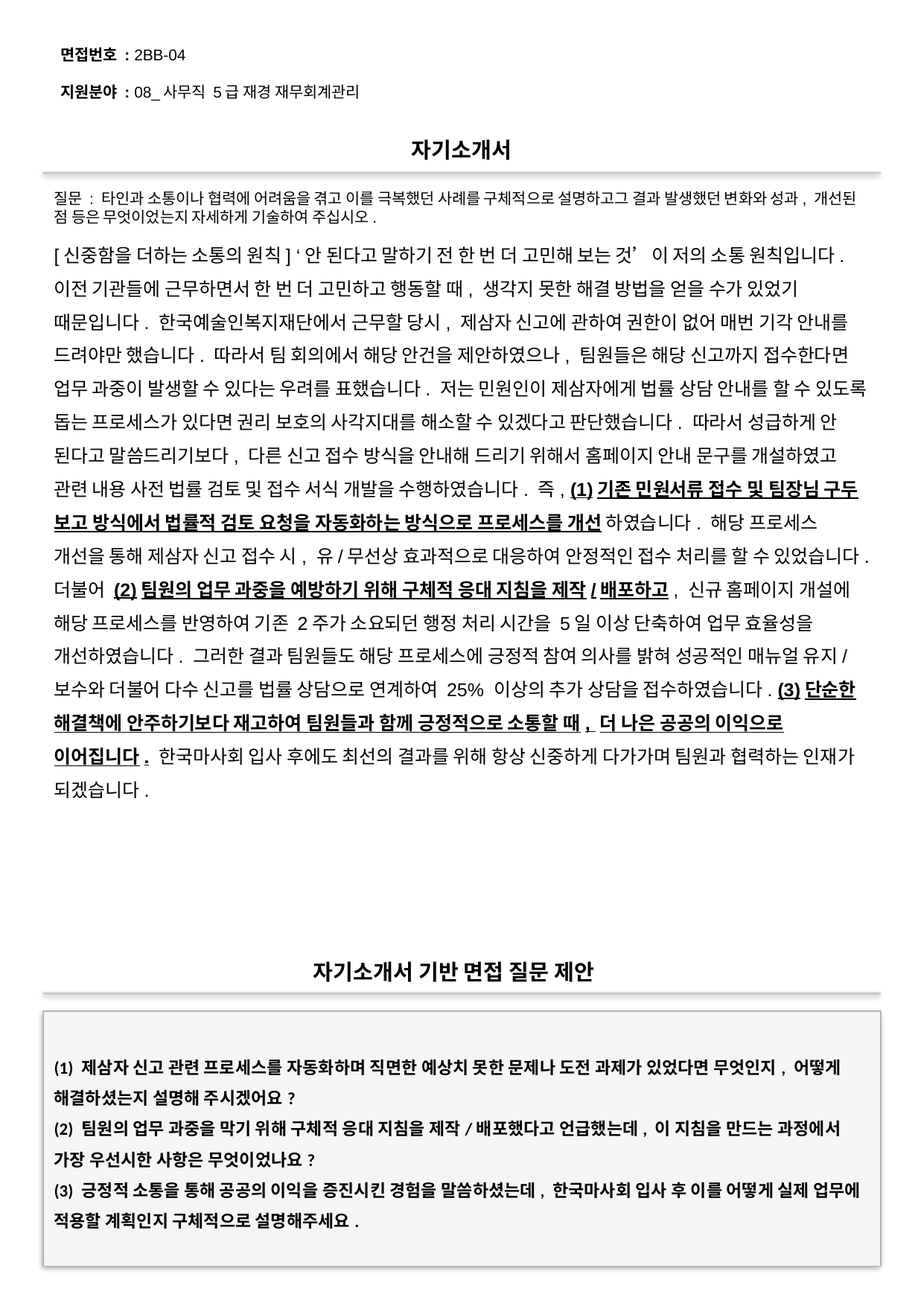

면접번호 : 2BB-04

지원분야 : 08_사무직 5급 재경 재무회계관리
#

자기소개서

질문 : 타인과 소통이나 협력에 어려움을 겪고 이를 극복했던 사례를 구체적으로 설명하고그 결과 발생했던 변화와 성과, 개선된 점 등은 무엇이었는지 자세하게 기술하여 주십시오.

[신중함을 더하는 소통의 원칙] ‘안 된다고 말하기 전 한 번 더 고민해 보는 것’이 저의 소통 원칙입니다. 이전 기관들에 근무하면서 한 번 더 고민하고 행동할 때, 생각지 못한 해결 방법을 얻을 수가 있었기 때문입니다. 한국예술인복지재단에서 근무할 당시, 제삼자 신고에 관하여 권한이 없어 매번 기각 안내를 드려야만 했습니다. 따라서 팀 회의에서 해당 안건을 제안하였으나, 팀원들은 해당 신고까지 접수한다면 업무 과중이 발생할 수 있다는 우려를 표했습니다. 저는 민원인이 제삼자에게 법률 상담 안내를 할 수 있도록 돕는 프로세스가 있다면 권리 보호의 사각지대를 해소할 수 있겠다고 판단했습니다. 따라서 성급하게 안 된다고 말씀드리기보다, 다른 신고 접수 방식을 안내해 드리기 위해서 홈페이지 안내 문구를 개설하였고 관련 내용 사전 법률 검토 및 접수 서식 개발을 수행하였습니다. 즉, (1)기존 민원서류 접수 및 팀장님 구두 보고 방식에서 법률적 검토 요청을 자동화하는 방식으로 프로세스를 개선 하였습니다. 해당 프로세스 개선을 통해 제삼자 신고 접수 시, 유/무선상 효과적으로 대응하여 안정적인 접수 처리를 할 수 있었습니다. 더불어 (2)팀원의 업무 과중을 예방하기 위해 구체적 응대 지침을 제작/배포하고, 신규 홈페이지 개설에 해당 프로세스를 반영하여 기존 2주가 소요되던 행정 처리 시간을 5일 이상 단축하여 업무 효율성을 개선하였습니다. 그러한 결과 팀원들도 해당 프로세스에 긍정적 참여 의사를 밝혀 성공적인 매뉴얼 유지/보수와 더불어 다수 신고를 법률 상담으로 연계하여 25% 이상의 추가 상담을 접수하였습니다. (3)단순한 해결책에 안주하기보다 재고하여 팀원들과 함께 긍정적으로 소통할 때, 더 나은 공공의 이익으로 이어집니다. 한국마사회 입사 후에도 최선의 결과를 위해 항상 신중하게 다가가며 팀원과 협력하는 인재가 되겠습니다.

자기소개서 기반 면접 질문 제안

(1) 제삼자 신고 관련 프로세스를 자동화하며 직면한 예상치 못한 문제나 도전 과제가 있었다면 무엇인지, 어떻게 해결하셨는지 설명해 주시겠어요?
(2) 팀원의 업무 과중을 막기 위해 구체적 응대 지침을 제작/배포했다고 언급했는데, 이 지침을 만드는 과정에서 가장 우선시한 사항은 무엇이었나요?
(3) 긍정적 소통을 통해 공공의 이익을 증진시킨 경험을 말씀하셨는데, 한국마사회 입사 후 이를 어떻게 실제 업무에 적용할 계획인지 구체적으로 설명해주세요.